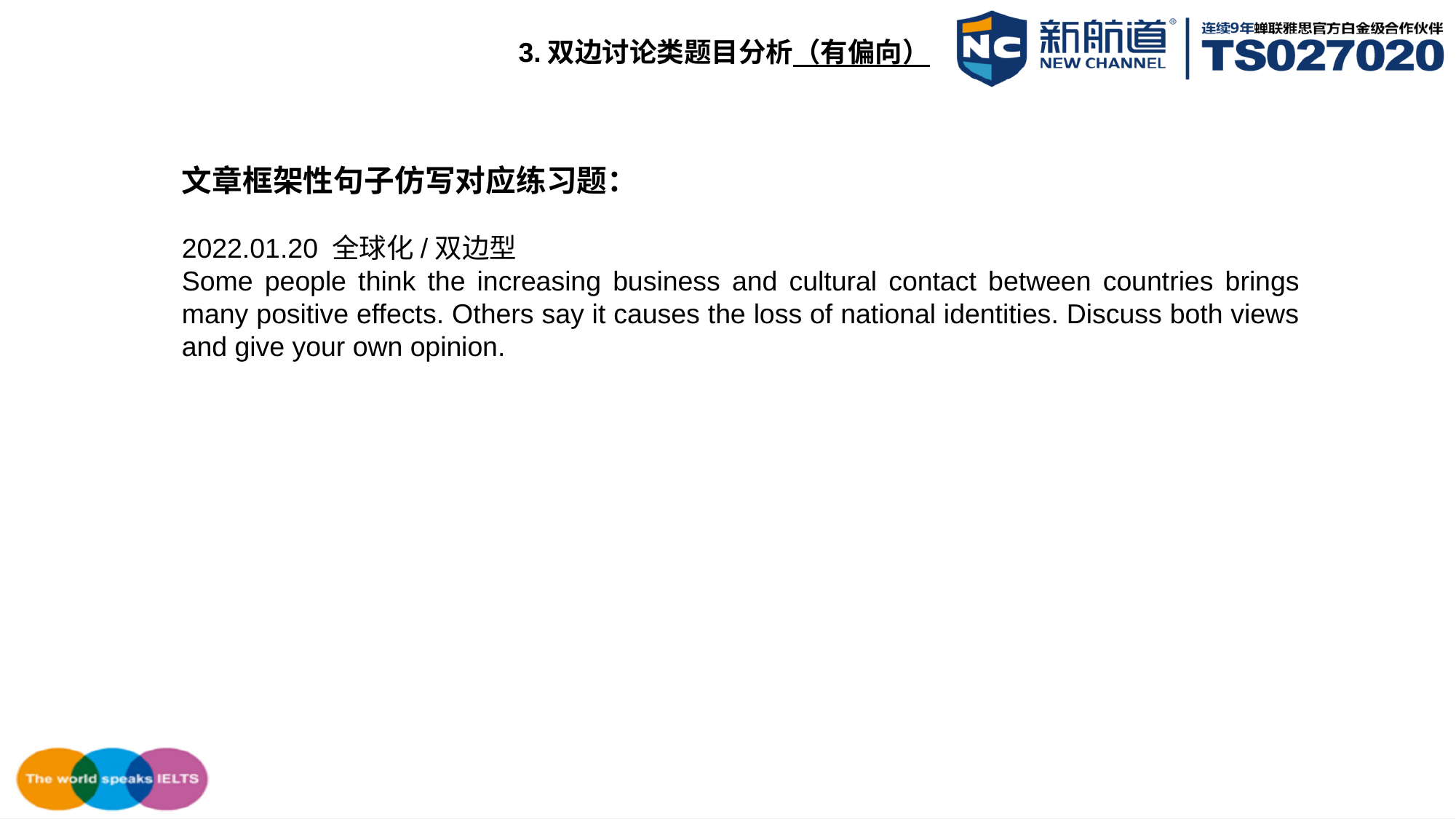

3.双边讨论类题目分析（有偏向）
文章框架性句子仿写对应练习题：

2022.01.20 全球化/双边型
Some people think the increasing business and cultural contact between countries brings many positive effects. Others say it causes the loss of national identities. Discuss both views and give your own opinion.